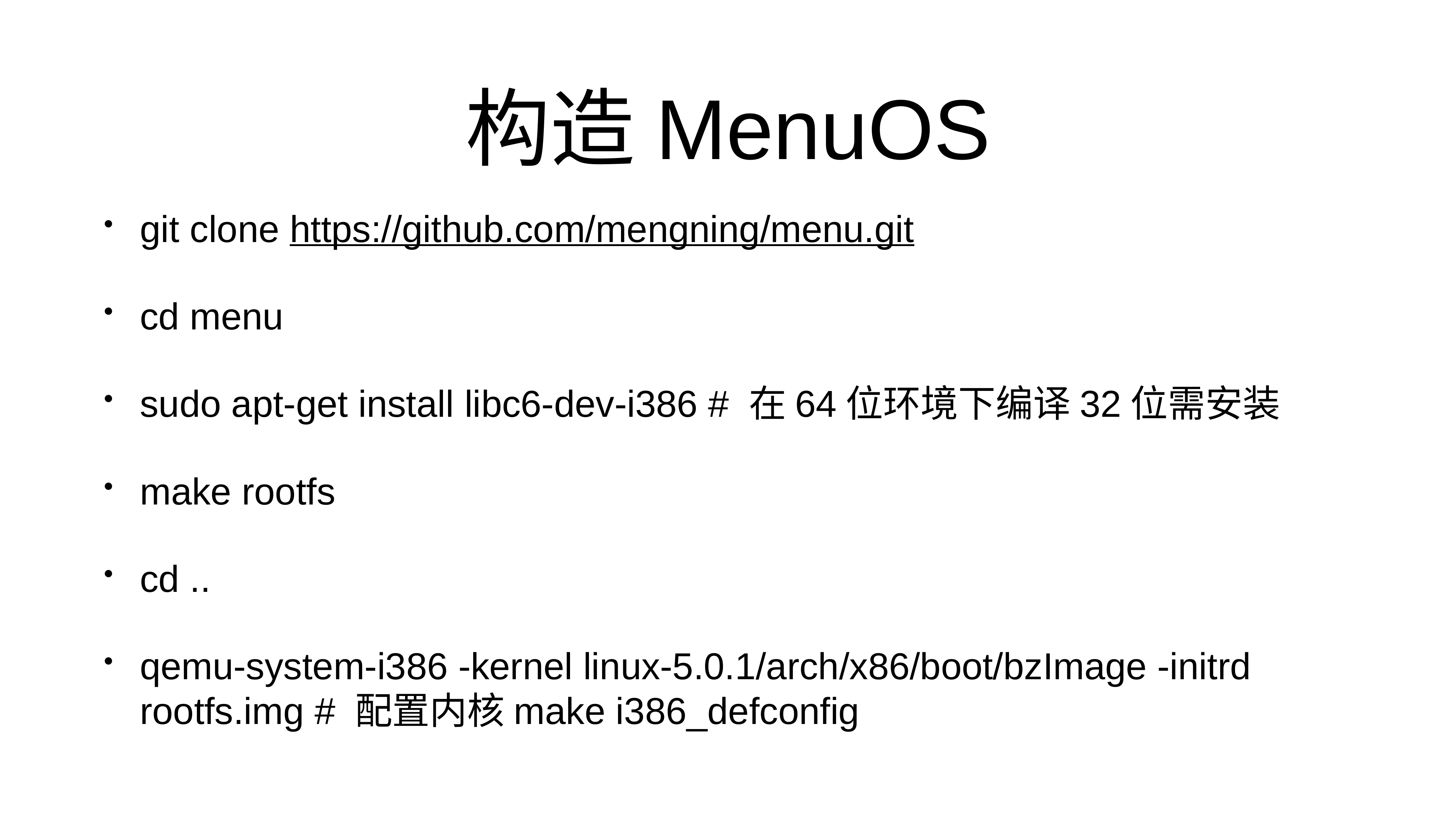

# 构造MenuOS
git clone https://github.com/mengning/menu.git
cd menu
sudo apt-get install libc6-dev-i386 # 在64位环境下编译32位需安装
make rootfs
cd ..
qemu-system-i386 -kernel linux-5.0.1/arch/x86/boot/bzImage -initrd rootfs.img # 配置内核make i386_defconfig